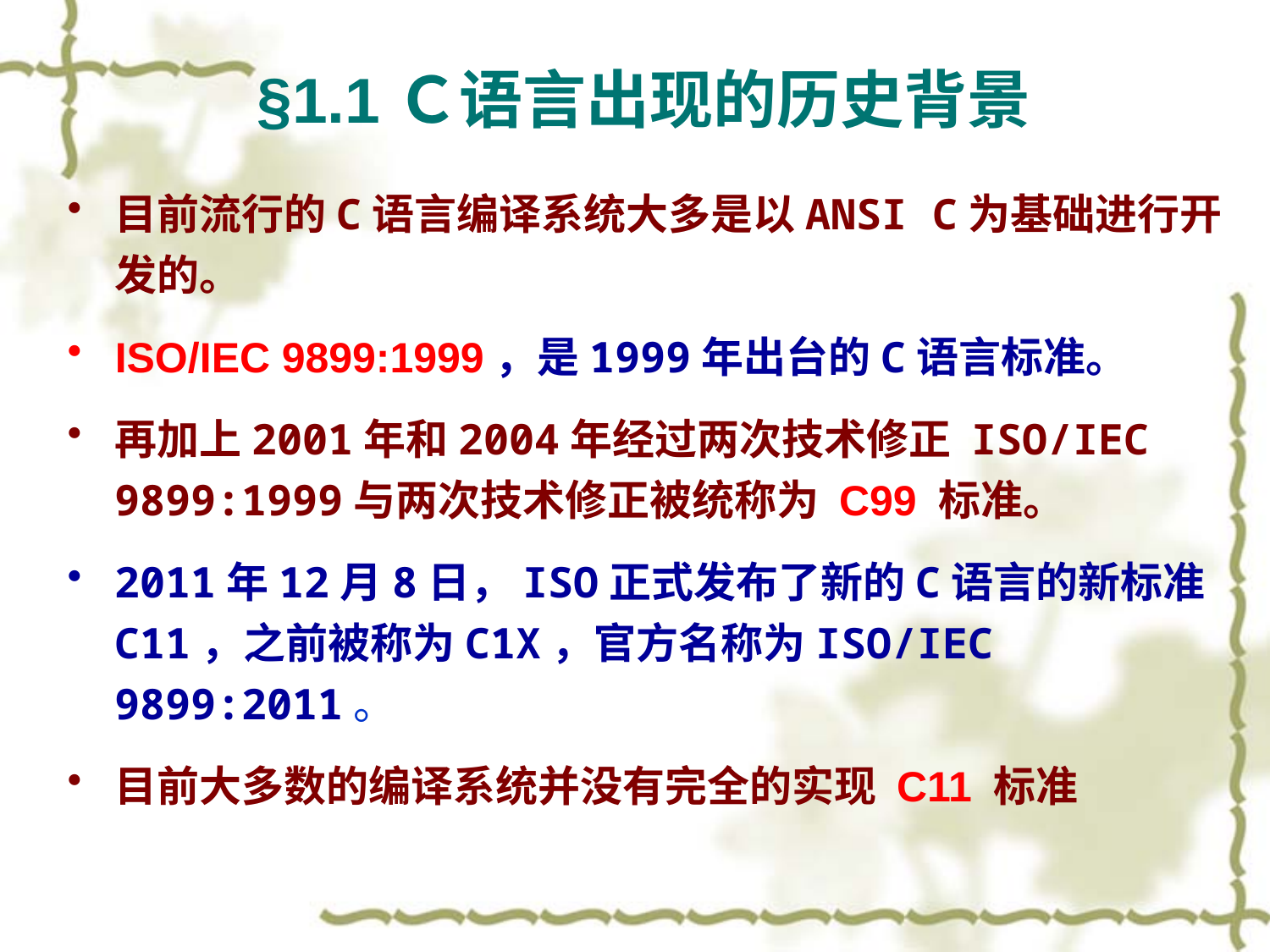

§1.1Ｃ语言出现的历史背景
目前流行的C语言编译系统大多是以ANSI C为基础进行开发的。
ISO/IEC 9899:1999，是1999年出台的C语言标准。
再加上2001年和2004年经过两次技术修正 ISO/IEC 9899:1999与两次技术修正被统称为 C99 标准。
2011年12月8日，ISO正式发布了新的C语言的新标准C11，之前被称为C1X，官方名称为ISO/IEC 9899:2011。
目前大多数的编译系统并没有完全的实现 C11 标准